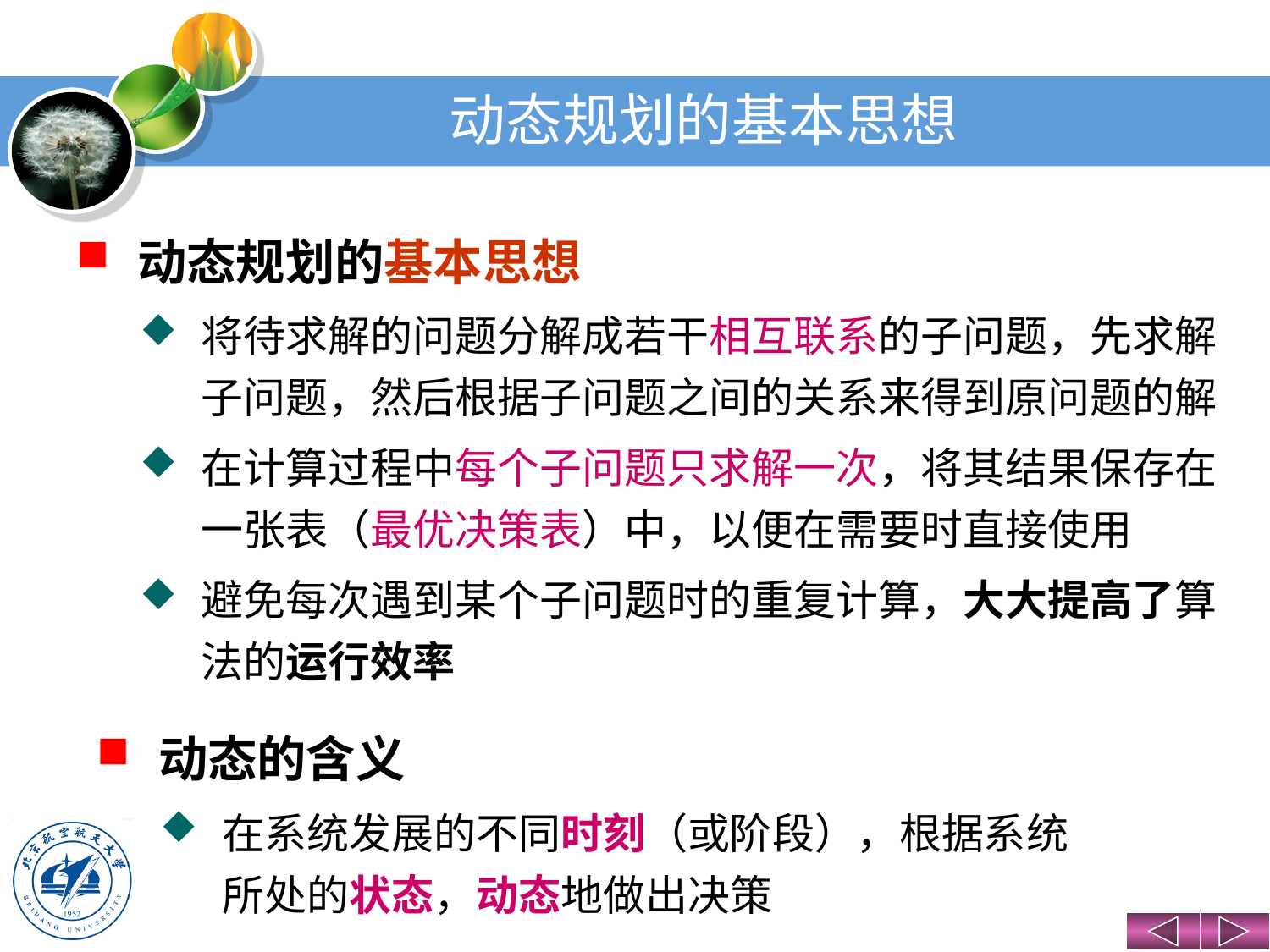

# 动态规划的基本思想
动态规划的基本思想
将待求解的问题分解成若干相互联系的子问题，先求解子问题，然后根据子问题之间的关系来得到原问题的解
在计算过程中每个子问题只求解一次，将其结果保存在一张表（最优决策表）中，以便在需要时直接使用
避免每次遇到某个子问题时的重复计算，大大提高了算法的运行效率

动态的含义
在系统发展的不同时刻（或阶段），根据系统所处的状态，动态地做出决策
94